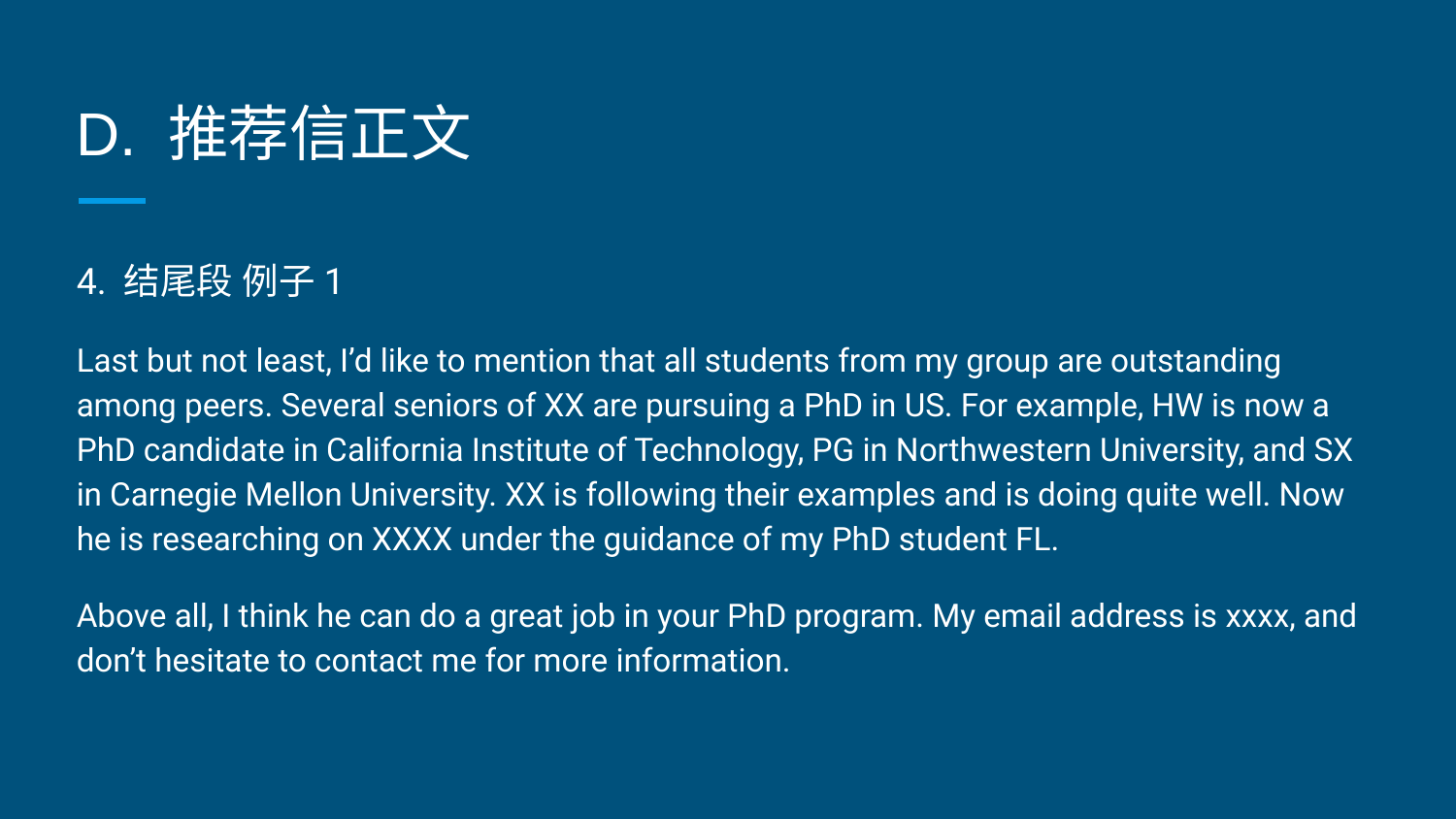

# D. 推荐信正文
4. 结尾段 例子1
Last but not least, I’d like to mention that all students from my group are outstanding among peers. Several seniors of XX are pursuing a PhD in US. For example, HW is now a PhD candidate in California Institute of Technology, PG in Northwestern University, and SX in Carnegie Mellon University. XX is following their examples and is doing quite well. Now he is researching on XXXX under the guidance of my PhD student FL.
Above all, I think he can do a great job in your PhD program. My email address is xxxx, and don’t hesitate to contact me for more information.